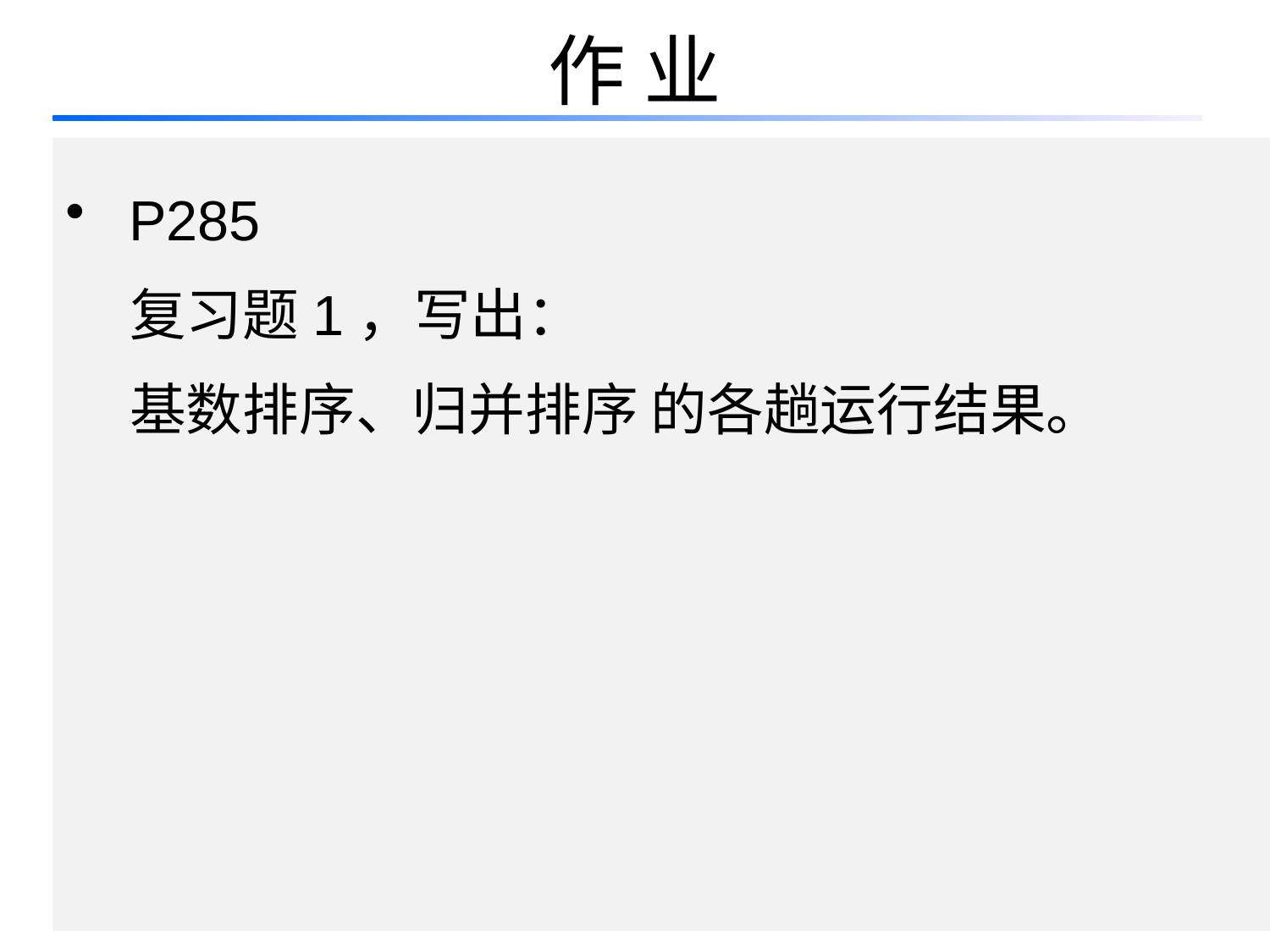

# 作 业

 P285
    复习题1，写出：
    基数排序、归并排序 的各趟运行结果。